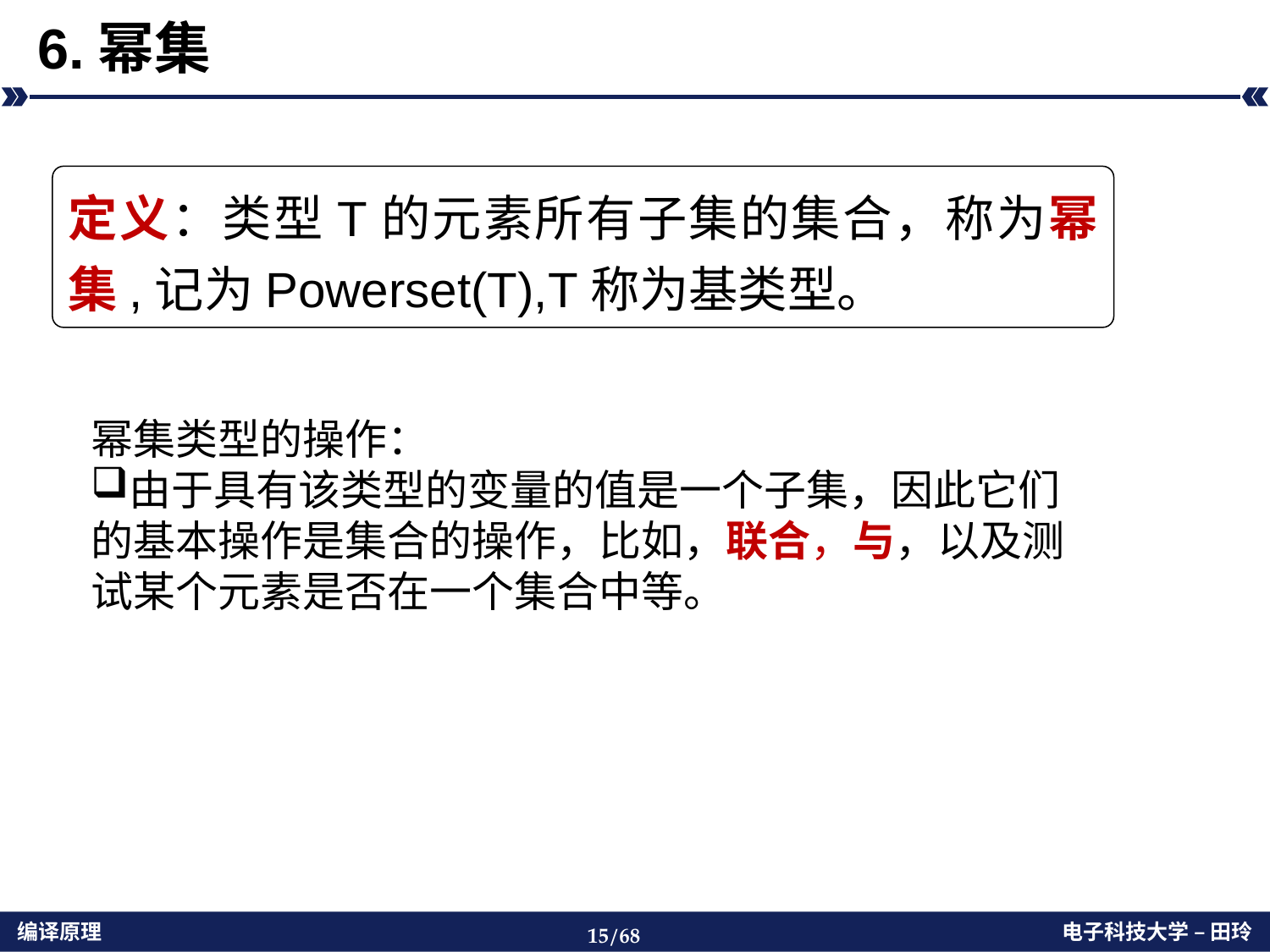

# 6.幂集
定义：类型T的元素所有子集的集合，称为幂集,记为Powerset(T),T称为基类型。
幂集类型的操作：
由于具有该类型的变量的值是一个子集，因此它们的基本操作是集合的操作，比如，联合，与，以及测试某个元素是否在一个集合中等。